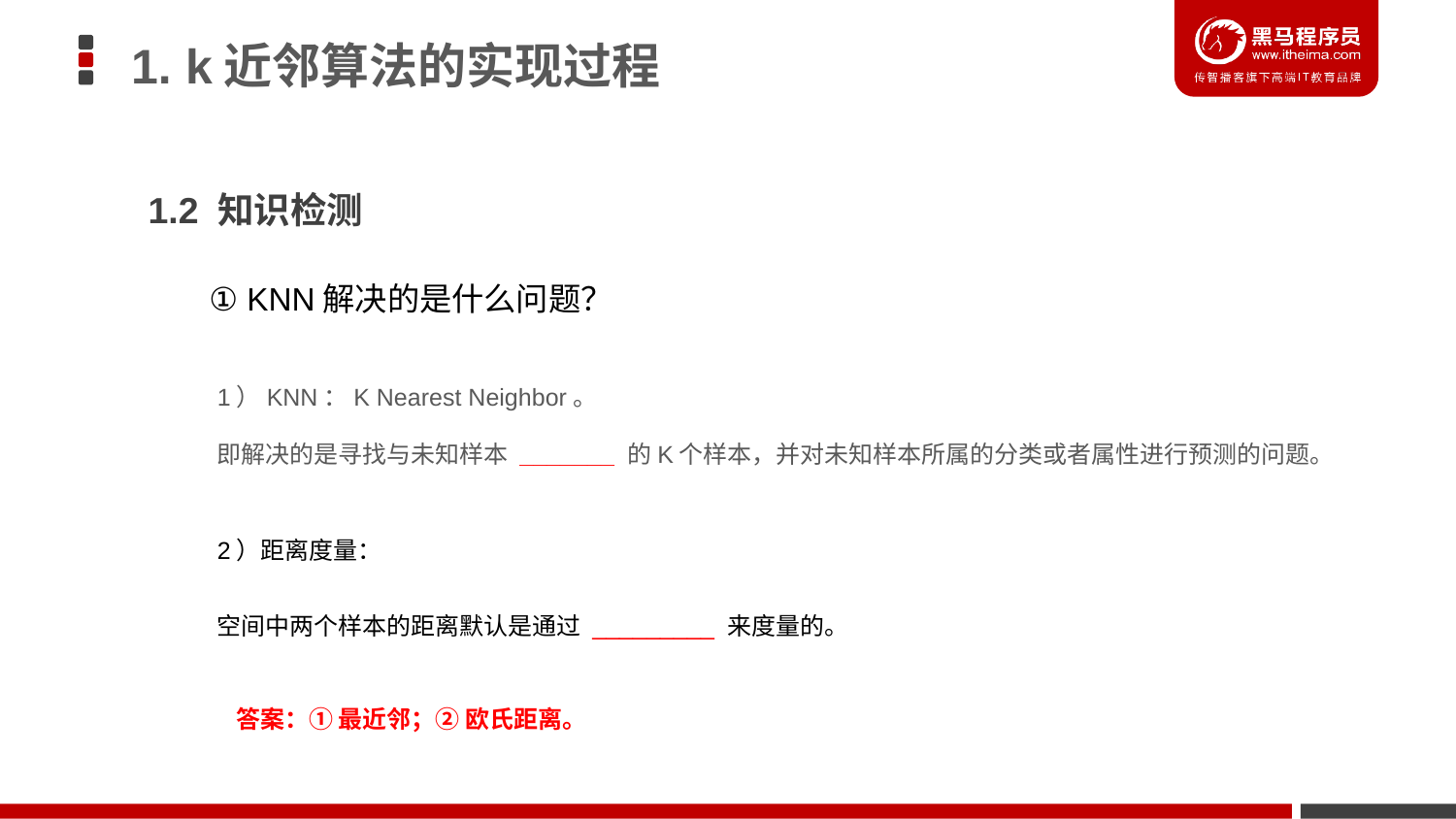

1. k近邻算法的实现过程
1.2 知识检测
① KNN解决的是什么问题？
1）KNN：K Nearest Neighbor。

即解决的是寻找与未知样本 _______ 的K个样本，并对未知样本所属的分类或者属性进行预测的问题。

2）距离度量：

空间中两个样本的距离默认是通过 _________ 来度量的。
答案：① 最近邻；② 欧氏距离。